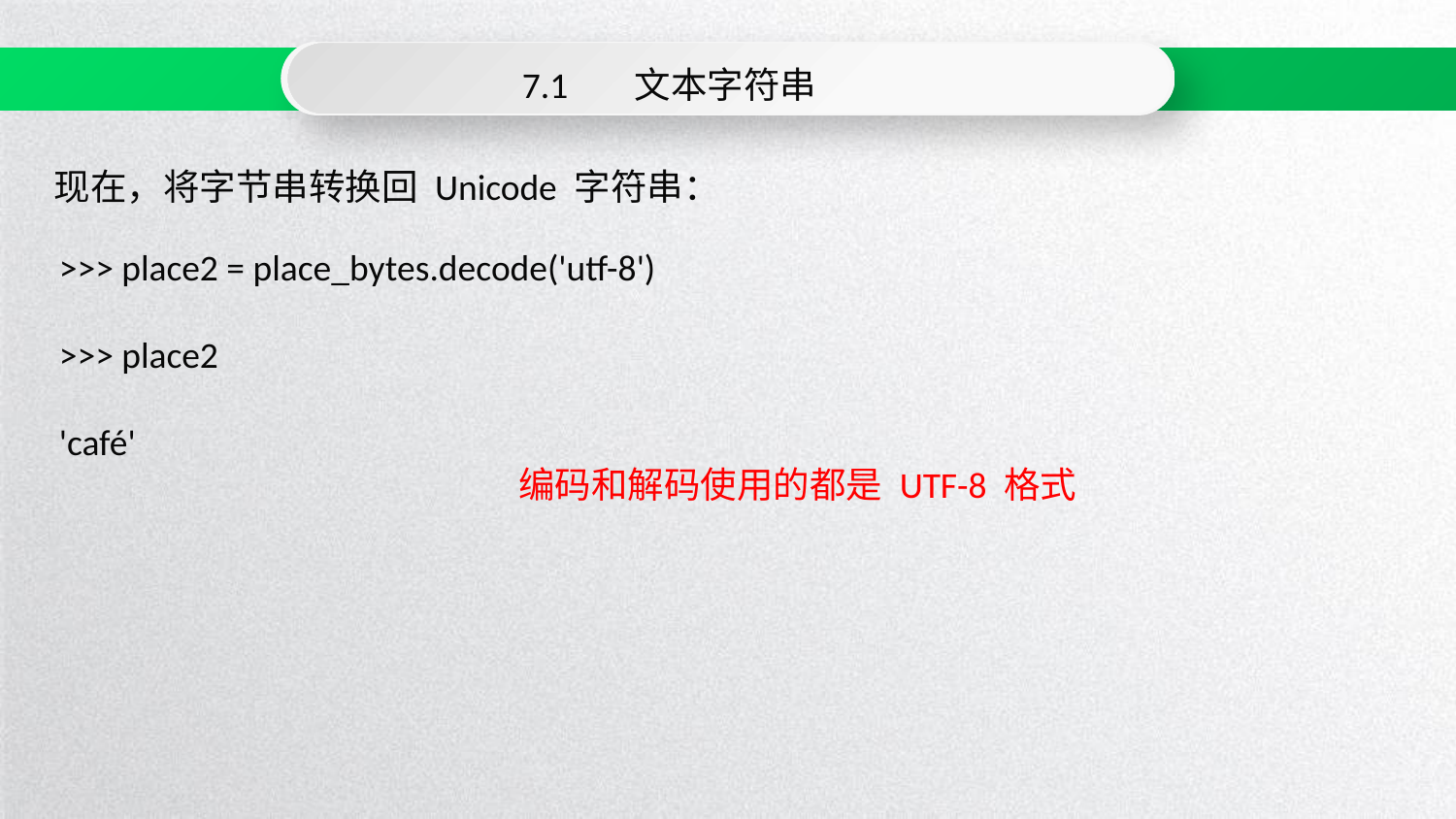

7.1       文本字符串
现在，将字节串转换回 Unicode 字符串：
>>> place2 = place_bytes.decode('utf-8')

>>> place2

'café'
编码和解码使用的都是 UTF-8 格式